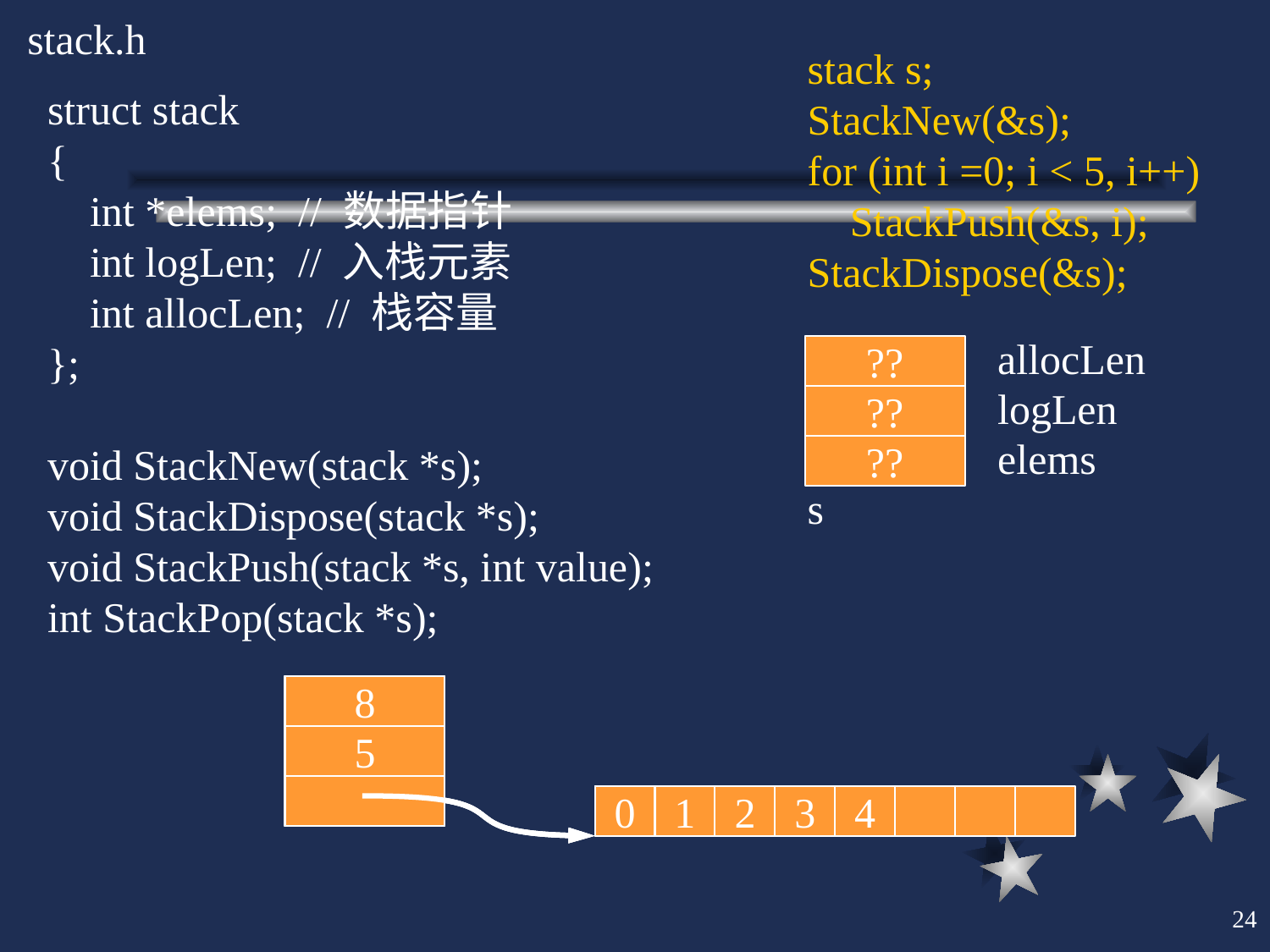

stack.h
stack s;
StackNew(&s);
for (int i =0; i < 5, i++)
    StackPush(&s, i);
StackDispose(&s);
struct stack
{
    int *elems;  // 数据指针
    int logLen;  // 入栈元素
    int allocLen;  // 栈容量
};

void StackNew(stack *s);
void StackDispose(stack *s);
void StackPush(stack *s, int value);
int StackPop(stack *s);

allocLen
??
logLen
??
elems
??
s
4
0

4
4

0
1
2
3
8
5

0
1
2
3
4

24